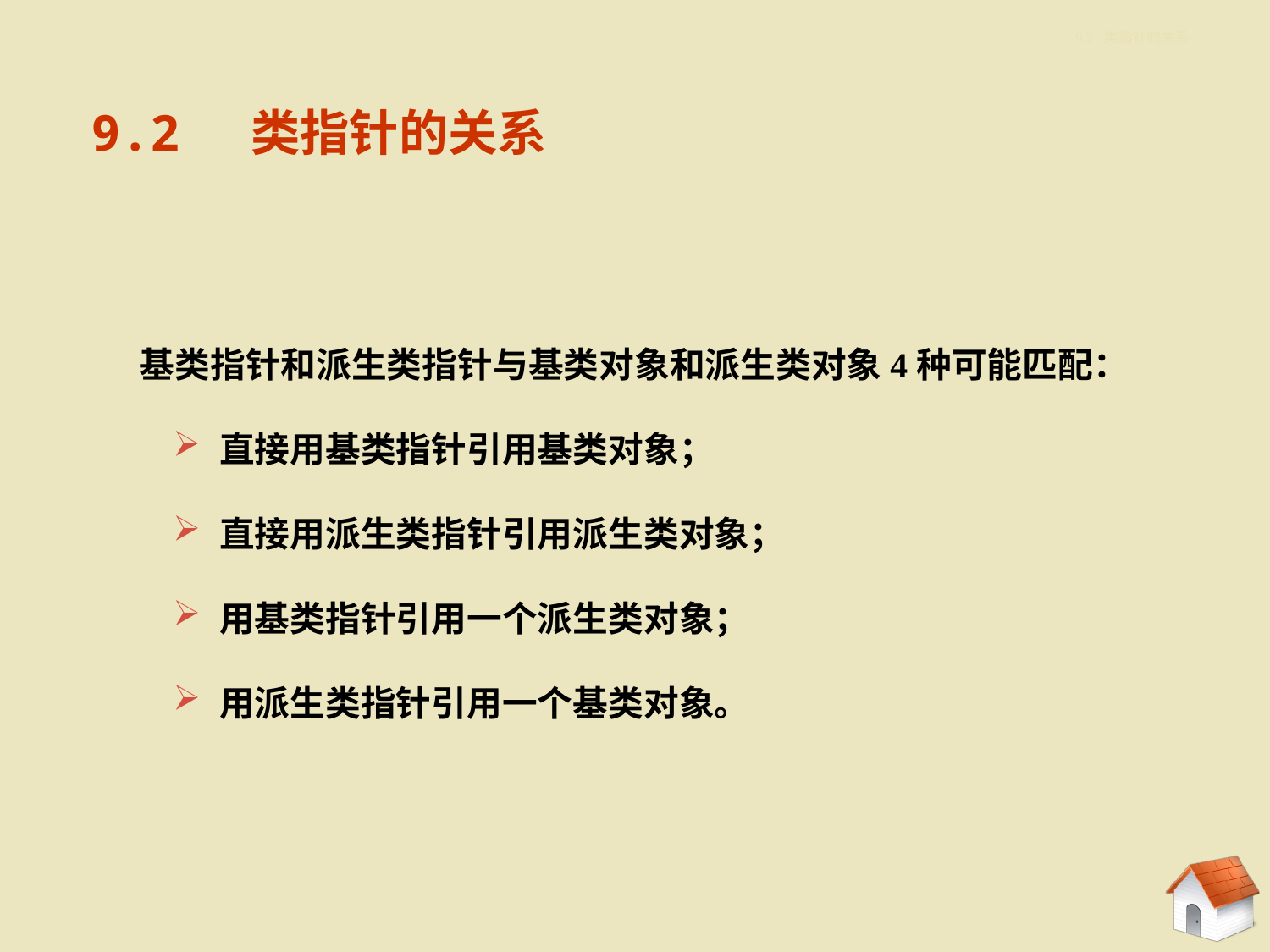

# 9.2  类指针的关系
9.2  类指针的关系
基类指针和派生类指针与基类对象和派生类对象4种可能匹配：
 直接用基类指针引用基类对象；
 直接用派生类指针引用派生类对象；
 用基类指针引用一个派生类对象；
 用派生类指针引用一个基类对象。